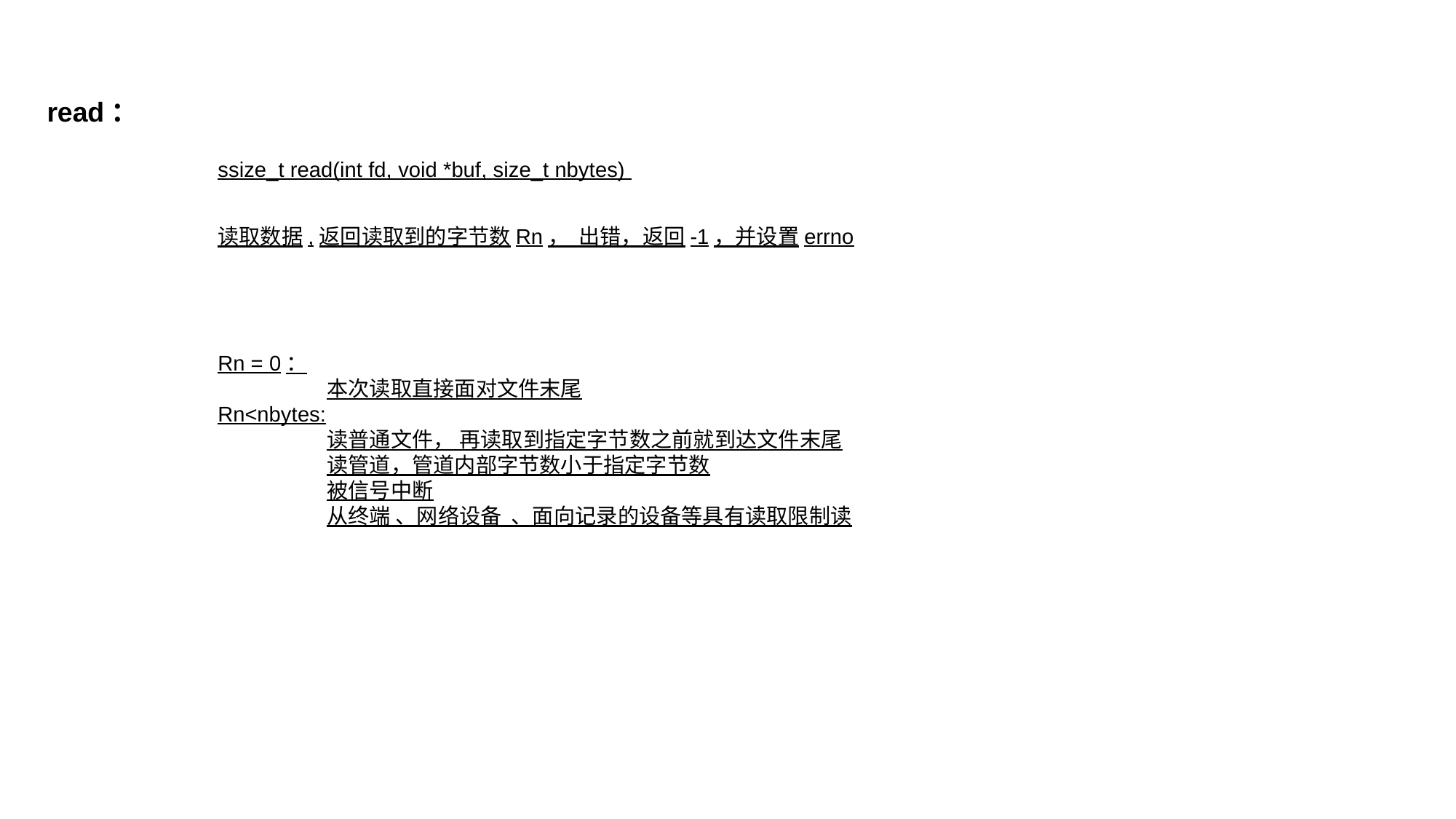

read：
ssize_t read(int fd, void *buf, size_t nbytes)
读取数据,返回读取到的字节数Rn，  出错，返回-1，并设置errno
Rn = 0：
	本次读取直接面对文件末尾
Rn<nbytes:
	读普通文件， 再读取到指定字节数之前就到达文件末尾
	读管道，管道内部字节数小于指定字节数
	被信号中断
	从终端 、网络设备  、面向记录的设备等具有读取限制读